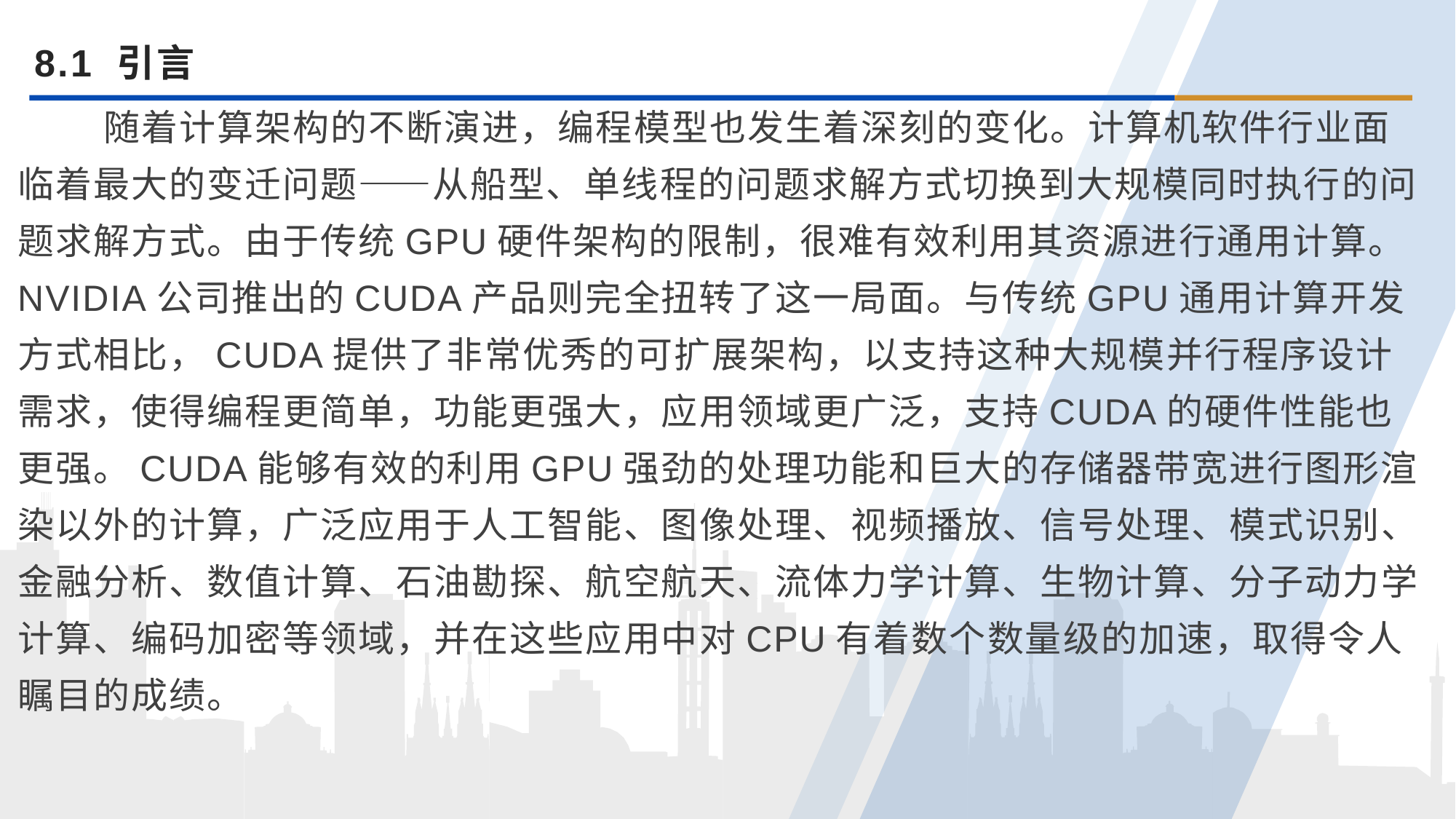

8.1 引言
随着计算架构的不断演进，编程模型也发生着深刻的变化。计算机软件行业面临着最大的变迁问题——从船型、单线程的问题求解方式切换到大规模同时执行的问题求解方式。由于传统GPU硬件架构的限制，很难有效利用其资源进行通用计算。NVIDIA公司推出的CUDA产品则完全扭转了这一局面。与传统GPU通用计算开发方式相比，CUDA提供了非常优秀的可扩展架构，以支持这种大规模并行程序设计需求，使得编程更简单，功能更强大，应用领域更广泛，支持CUDA的硬件性能也更强。CUDA能够有效的利用GPU强劲的处理功能和巨大的存储器带宽进行图形渲染以外的计算，广泛应用于人工智能、图像处理、视频播放、信号处理、模式识别、金融分析、数值计算、石油勘探、航空航天、流体力学计算、生物计算、分子动力学计算、编码加密等领域，并在这些应用中对CPU有着数个数量级的加速，取得令人瞩目的成绩。